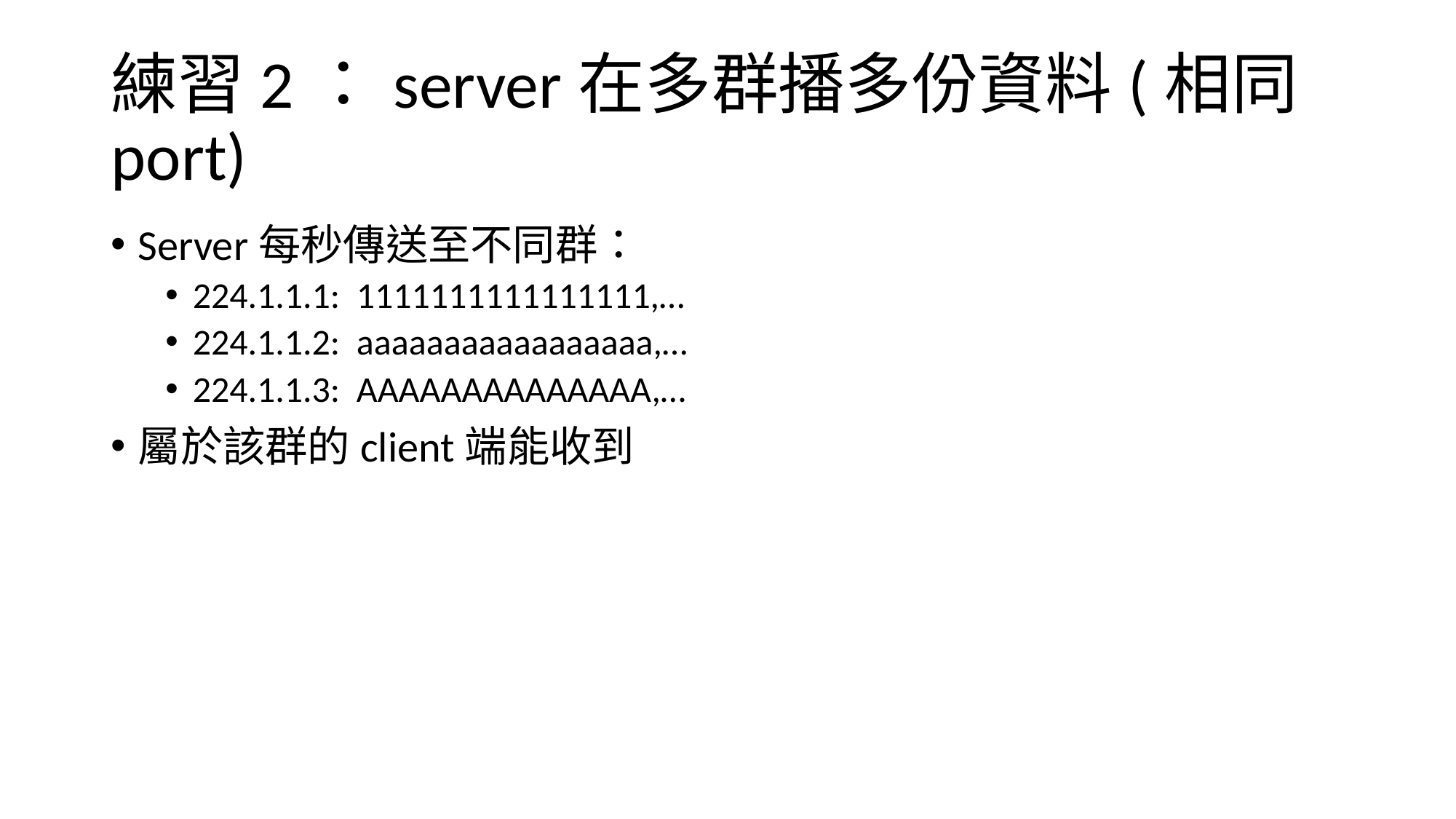

# 練習2：server在多群播多份資料(相同port)
Server每秒傳送至不同群：
224.1.1.1:  1111111111111111,…
224.1.1.2:  aaaaaaaaaaaaaaaaa,…
224.1.1.3:  AAAAAAAAAAAAAA,…
屬於該群的client端能收到